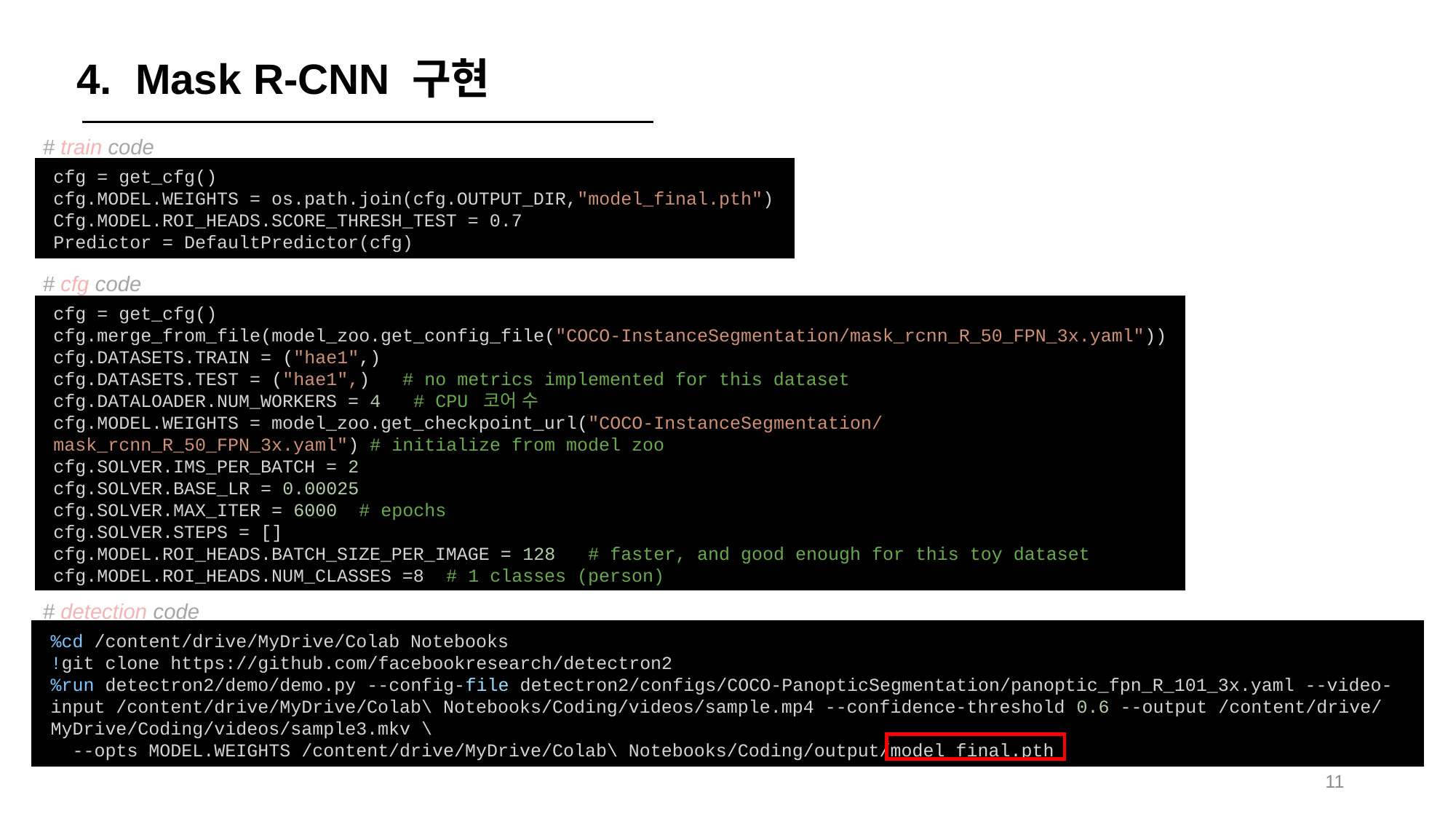

4.  Mask R-CNN 구현
# train code

cfg = get_cfg()
cfg.MODEL.WEIGHTS = os.path.join(cfg.OUTPUT_DIR,"model_final.pth")
Cfg.MODEL.ROI_HEADS.SCORE_THRESH_TEST = 0.7
Predictor = DefaultPredictor(cfg)
# cfg code

cfg = get_cfg()
cfg.merge_from_file(model_zoo.get_config_file("COCO-InstanceSegmentation/mask_rcnn_R_50_FPN_3x.yaml"))
cfg.DATASETS.TRAIN = ("hae1",)
cfg.DATASETS.TEST = ("hae1",)   # no metrics implemented for this dataset
cfg.DATALOADER.NUM_WORKERS = 4   # CPU 코어 수
cfg.MODEL.WEIGHTS = model_zoo.get_checkpoint_url("COCO-InstanceSegmentation/mask_rcnn_R_50_FPN_3x.yaml") # initialize from model zoo
cfg.SOLVER.IMS_PER_BATCH = 2
cfg.SOLVER.BASE_LR = 0.00025
cfg.SOLVER.MAX_ITER = 6000  # epochs
cfg.SOLVER.STEPS = []
cfg.MODEL.ROI_HEADS.BATCH_SIZE_PER_IMAGE = 128   # faster, and good enough for this toy dataset
cfg.MODEL.ROI_HEADS.NUM_CLASSES =8  # 1 classes (person)
# detection code

%cd /content/drive/MyDrive/Colab Notebooks
!git clone https://github.com/facebookresearch/detectron2
%run detectron2/demo/demo.py --config-file detectron2/configs/COCO-PanopticSegmentation/panoptic_fpn_R_101_3x.yaml --video-input /content/drive/MyDrive/Colab\ Notebooks/Coding/videos/sample.mp4 --confidence-threshold 0.6 --output /content/drive/MyDrive/Coding/videos/sample3.mkv \
  --opts MODEL.WEIGHTS /content/drive/MyDrive/Colab\ Notebooks/Coding/output/model_final.pth

11